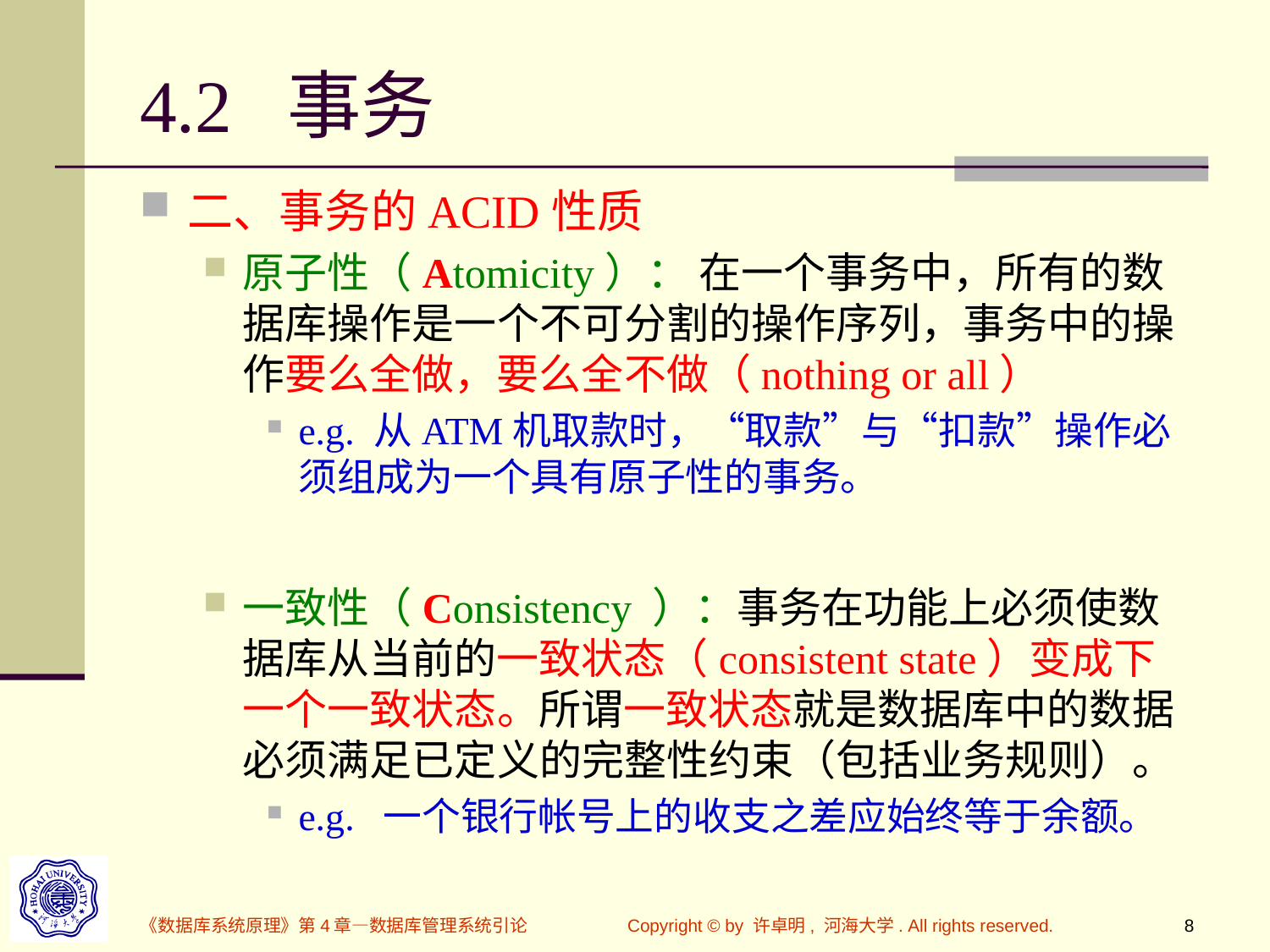

# 4.2  事务
二、事务的ACID性质
原子性（Atomicity）： 在一个事务中，所有的数据库操作是一个不可分割的操作序列，事务中的操作要么全做，要么全不做（nothing or all）
e.g. 从ATM机取款时，“取款”与“扣款”操作必须组成为一个具有原子性的事务。

一致性（Consistency ）：事务在功能上必须使数据库从当前的一致状态（consistent state）变成下一个一致状态。所谓一致状态就是数据库中的数据必须满足已定义的完整性约束（包括业务规则）。
e.g.  一个银行帐号上的收支之差应始终等于余额。
《数据库系统原理》第4章—数据库管理系统引论
Copyright © by 许卓明, 河海大学. All rights reserved.
8